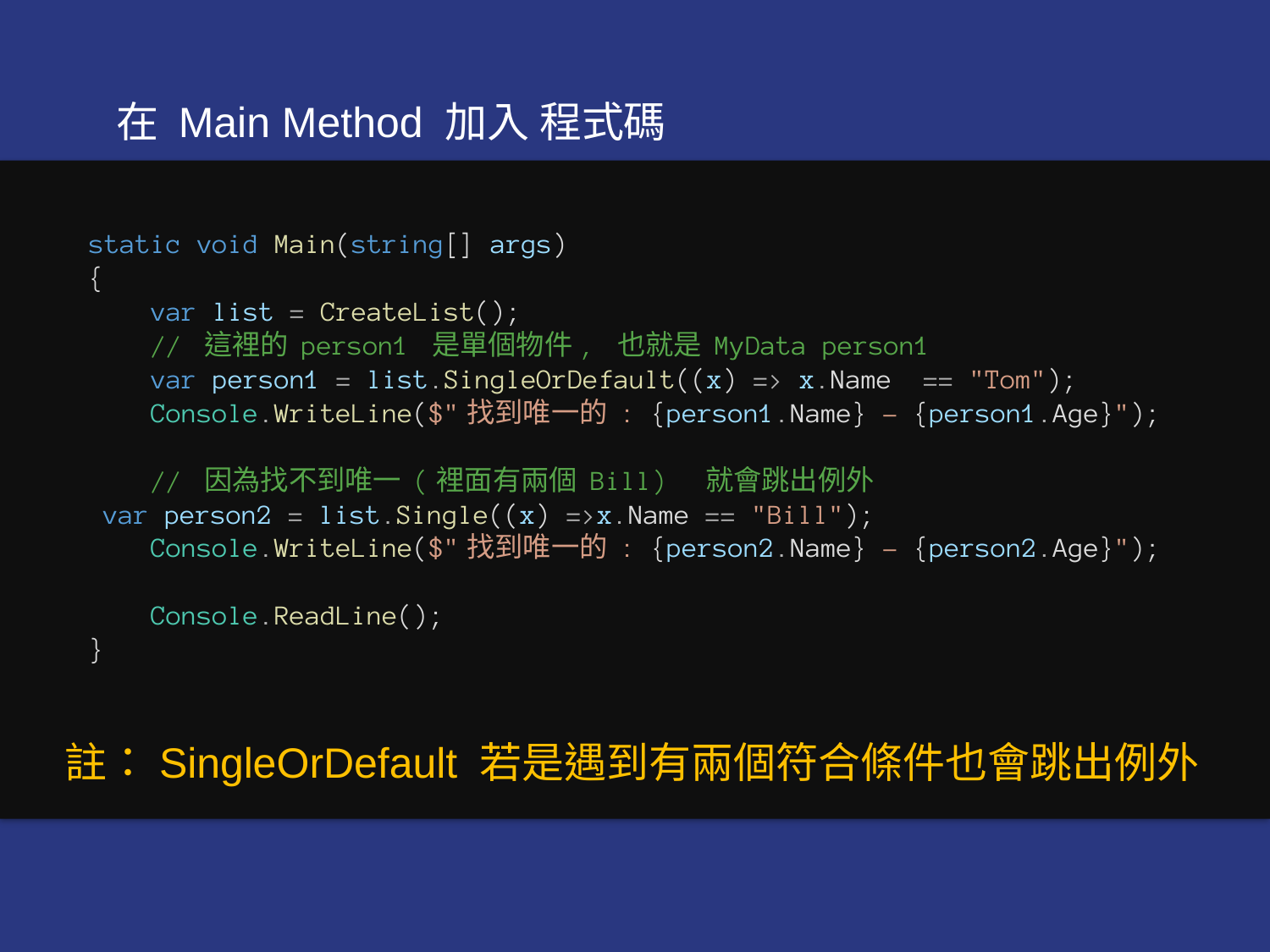

在 Main Method 加入 程式碼

  static void Main(string[] args)
  {
      var list = CreateList();
      // 這裡的 person1 是單個物件, 也就是 MyData person1
      var person1 = list.SingleOrDefault((x) => x.Name  == "Tom");
      Console.WriteLine($"找到唯一的 : {person1.Name} - {person1.Age}");
      // 因為找不到唯一 (裡面有兩個 Bill)  就會跳出例外
      var person2 = list.Single((x) =>x.Name == "Bill");
      Console.WriteLine($"找到唯一的 : {person2.Name} - {person2.Age}");
      Console.ReadLine();
  }
註：SingleOrDefault 若是遇到有兩個符合條件也會跳出例外